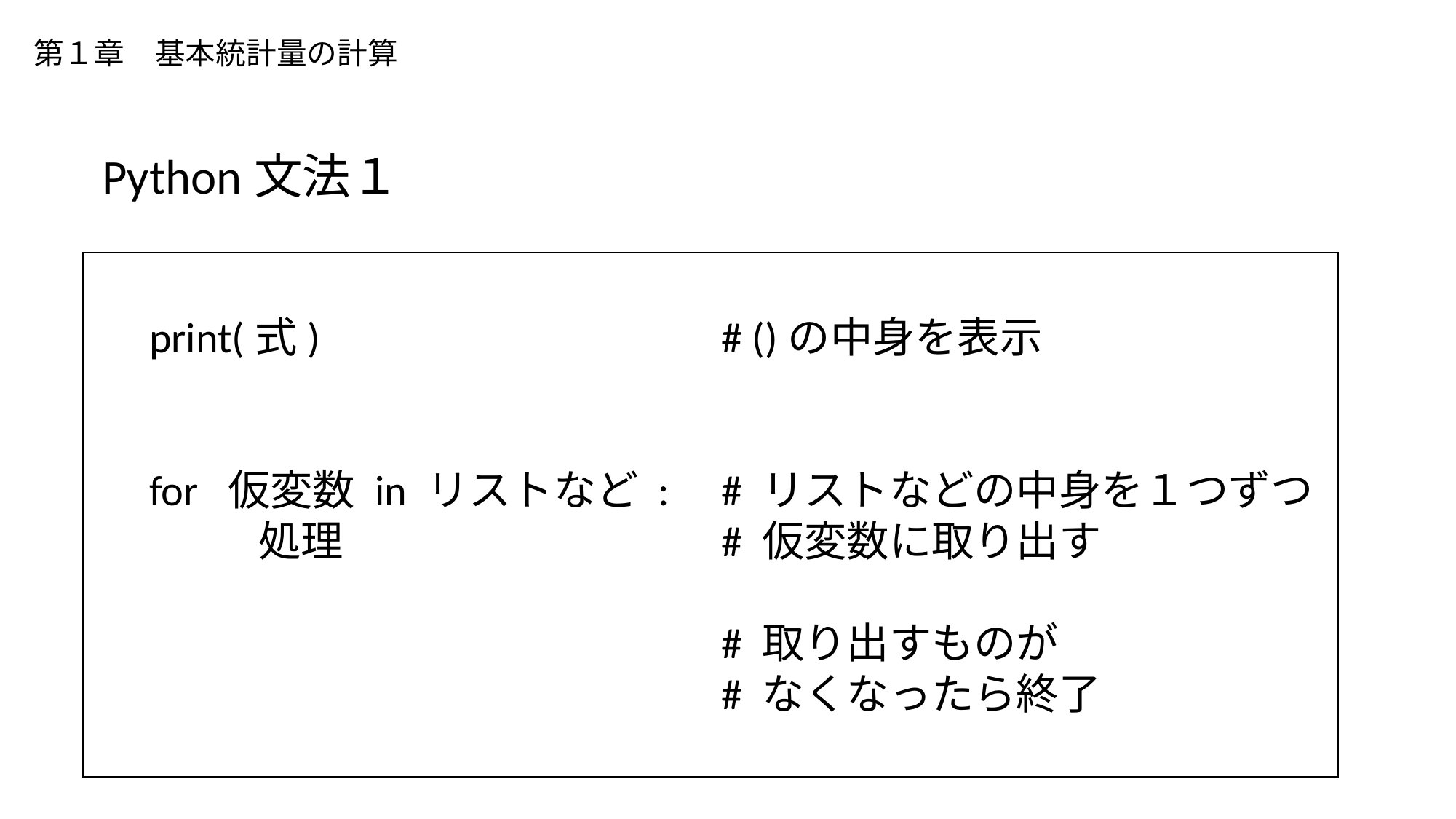

# 第１章　基本統計量の計算
Python文法１

print(式)

for  仮変数 in リストなど :
	処理

# ()の中身を表示

# リストなどの中身を１つずつ
# 仮変数に取り出す

# 取り出すものが
# なくなったら終了